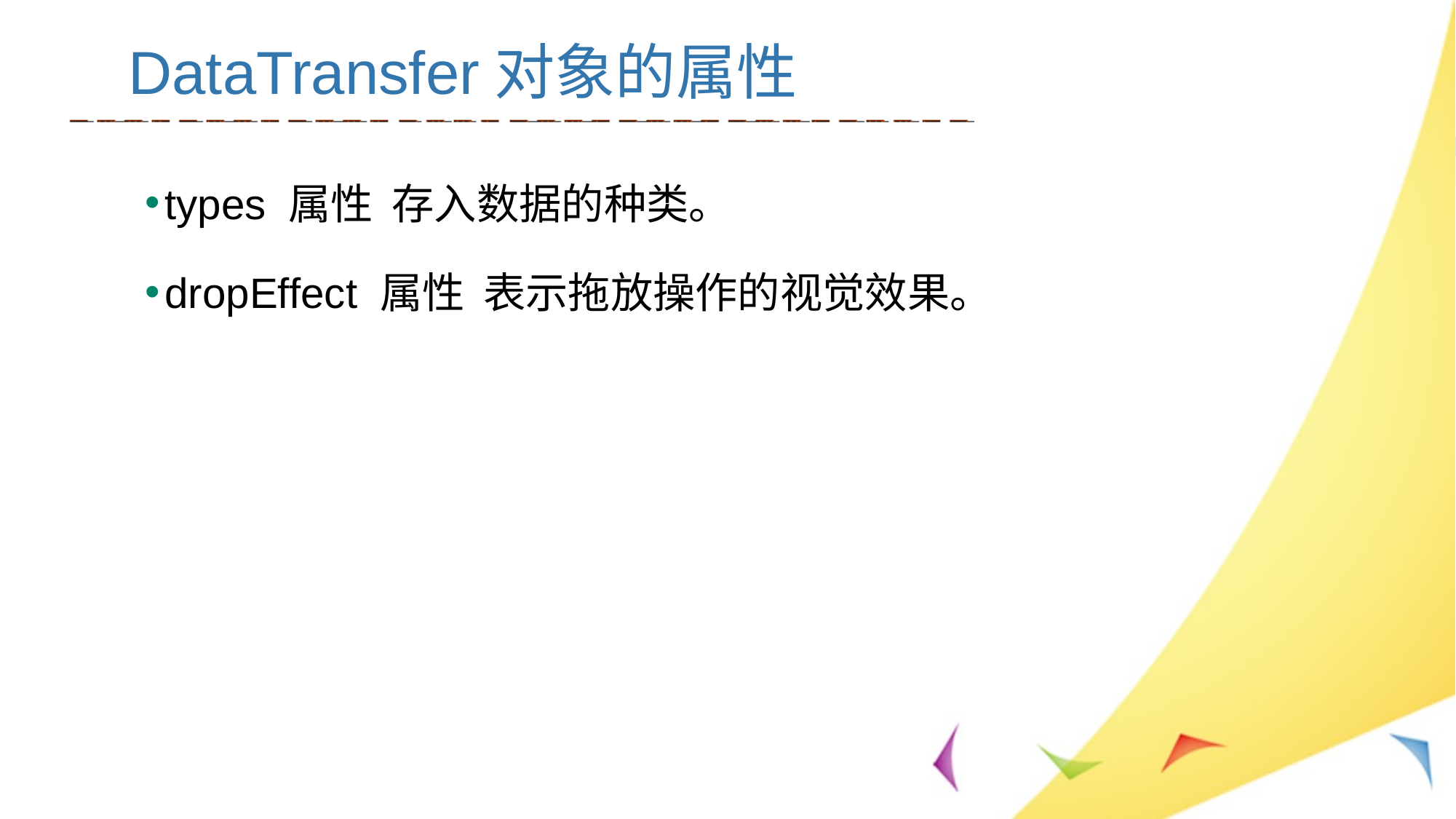

DataTransfer对象的属性
types 属性  存入数据的种类。
dropEffect 属性  表示拖放操作的视觉效果。